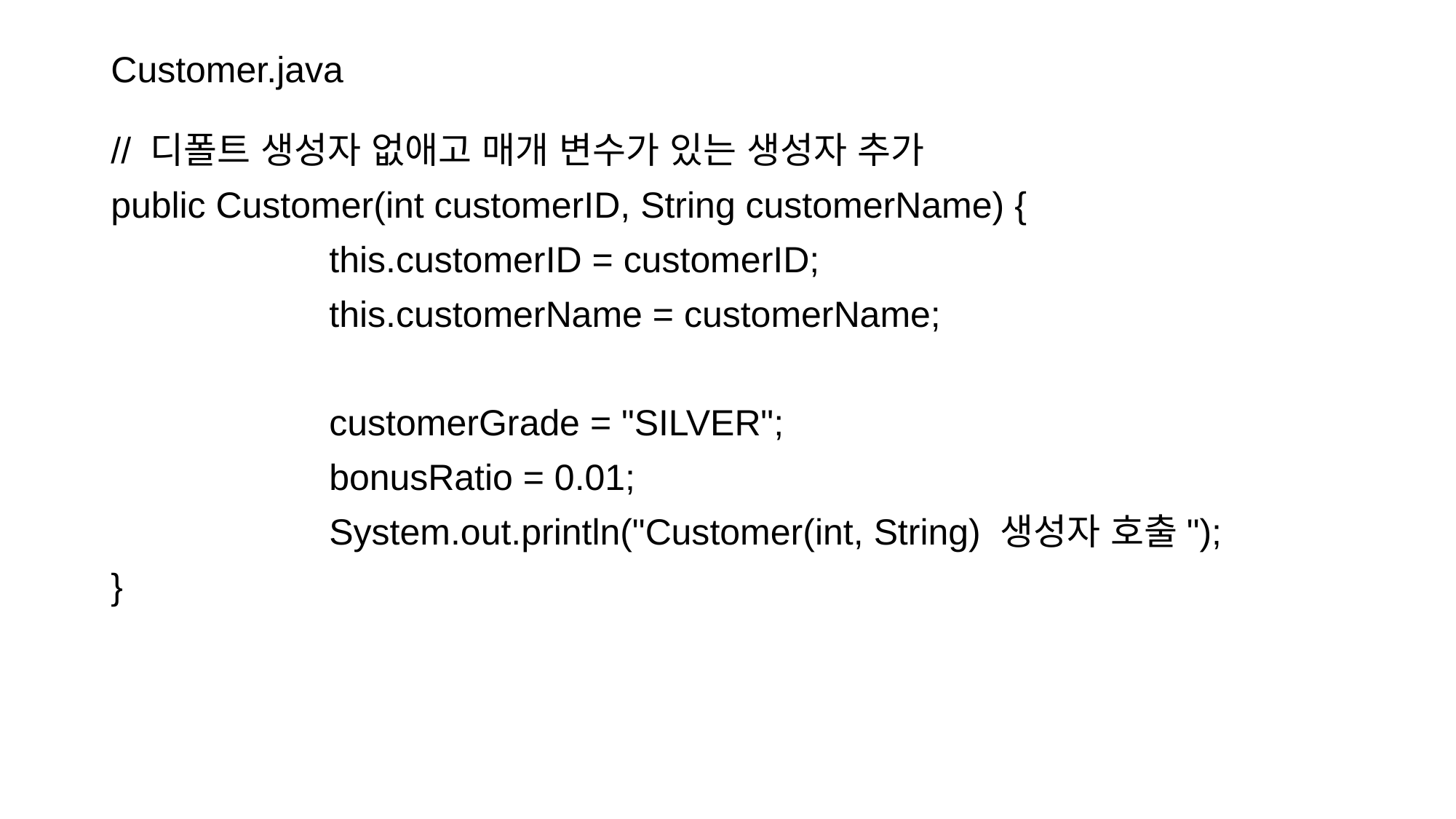

# Customer.java
// 디폴트 생성자 없애고 매개 변수가 있는 생성자 추가
public Customer(int customerID, String customerName) {
		this.customerID = customerID;
		this.customerName = customerName;

		customerGrade = "SILVER";
		bonusRatio = 0.01;
		System.out.println("Customer(int, String) 생성자 호출");
}